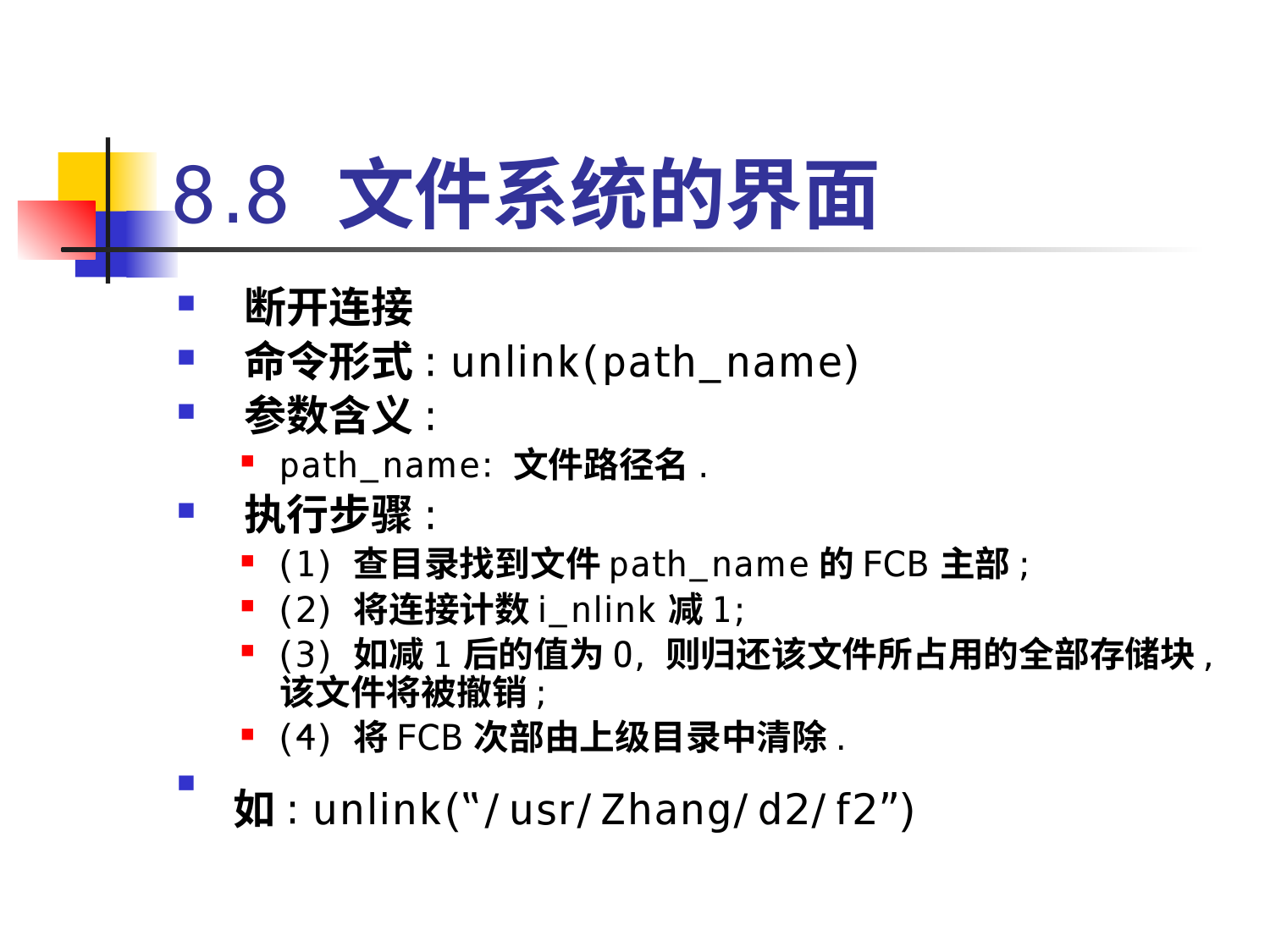

# 8.8 文件系统的界面
 断开连接
 命令形式: unlink(path_name)
 参数含义:
path_name: 文件路径名.
 执行步骤:
(1) 查目录找到文件path_name的FCB主部;
(2) 将连接计数i_nlink减1;
(3) 如减1后的值为0, 则归还该文件所占用的全部存储块, 该文件将被撤销;
(4) 将FCB次部由上级目录中清除.

如: unlink(“/usr/Zhang/d2/f2”)